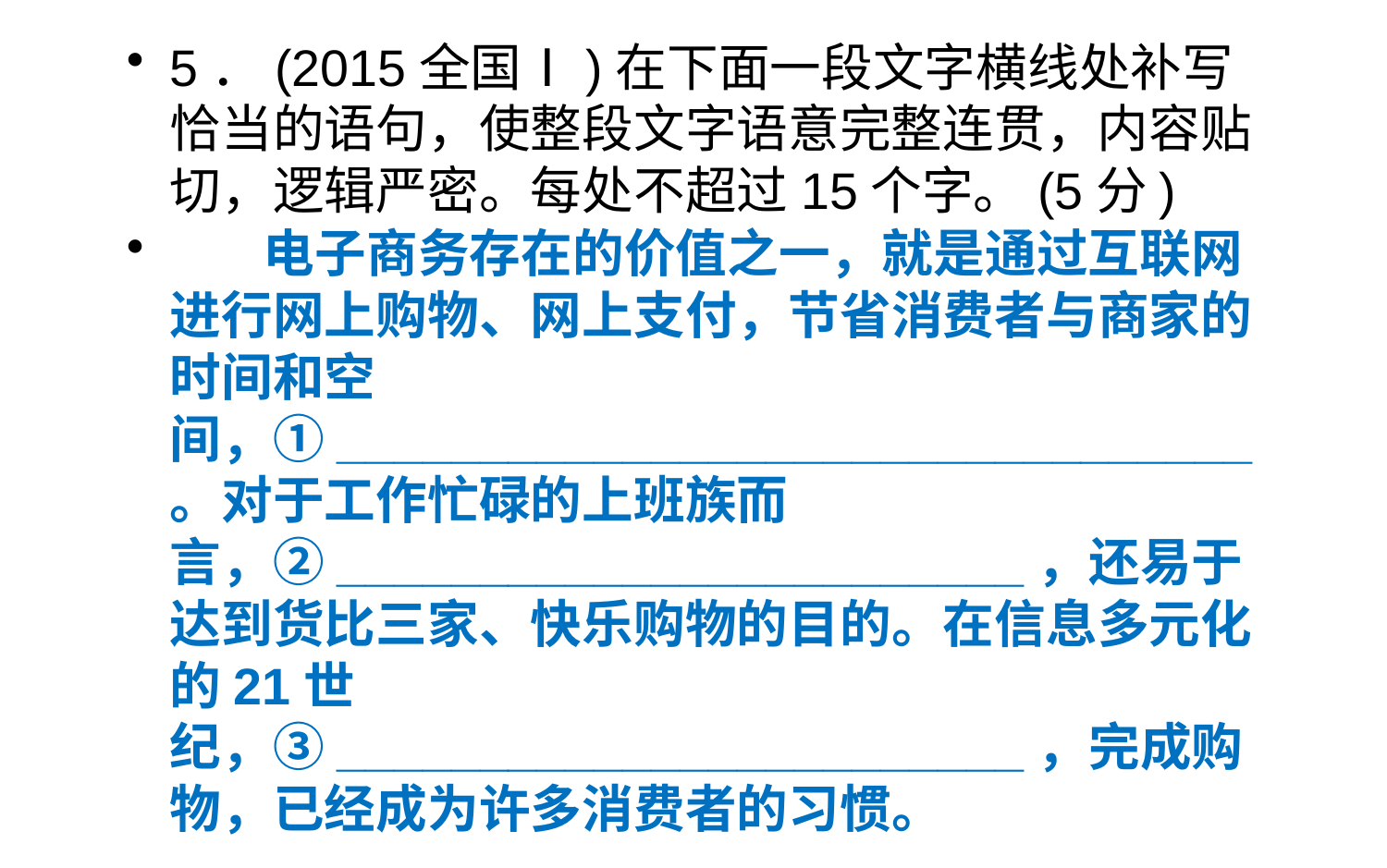

5．(2015全国Ⅰ)在下面一段文字横线处补写恰当的语句，使整段文字语意完整连贯，内容贴切，逻辑严密。每处不超过15个字。(5分)
       电子商务存在的价值之一，就是通过互联网进行网上购物、网上支付，节省消费者与商家的时间和空间，①________________________________。对于工作忙碌的上班族而言，②________________________，还易于达到货比三家、快乐购物的目的。在信息多元化的21世纪，③________________________，完成购物，已经成为许多消费者的习惯。